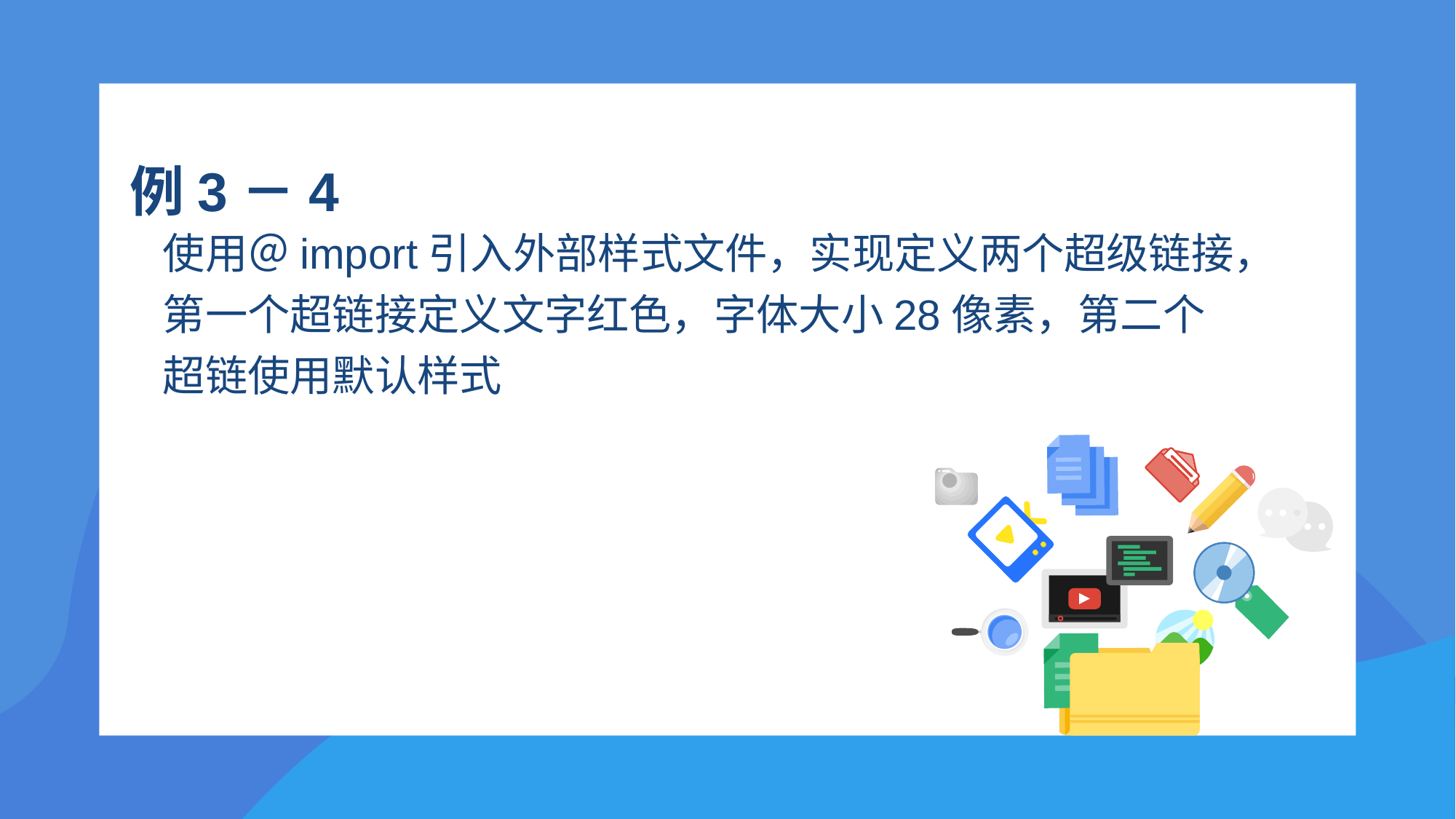

# 例3－4
使用＠import引入外部样式文件，实现定义两个超级链接，第一个超链接定义文字红色，字体大小28像素，第二个超链使用默认样式